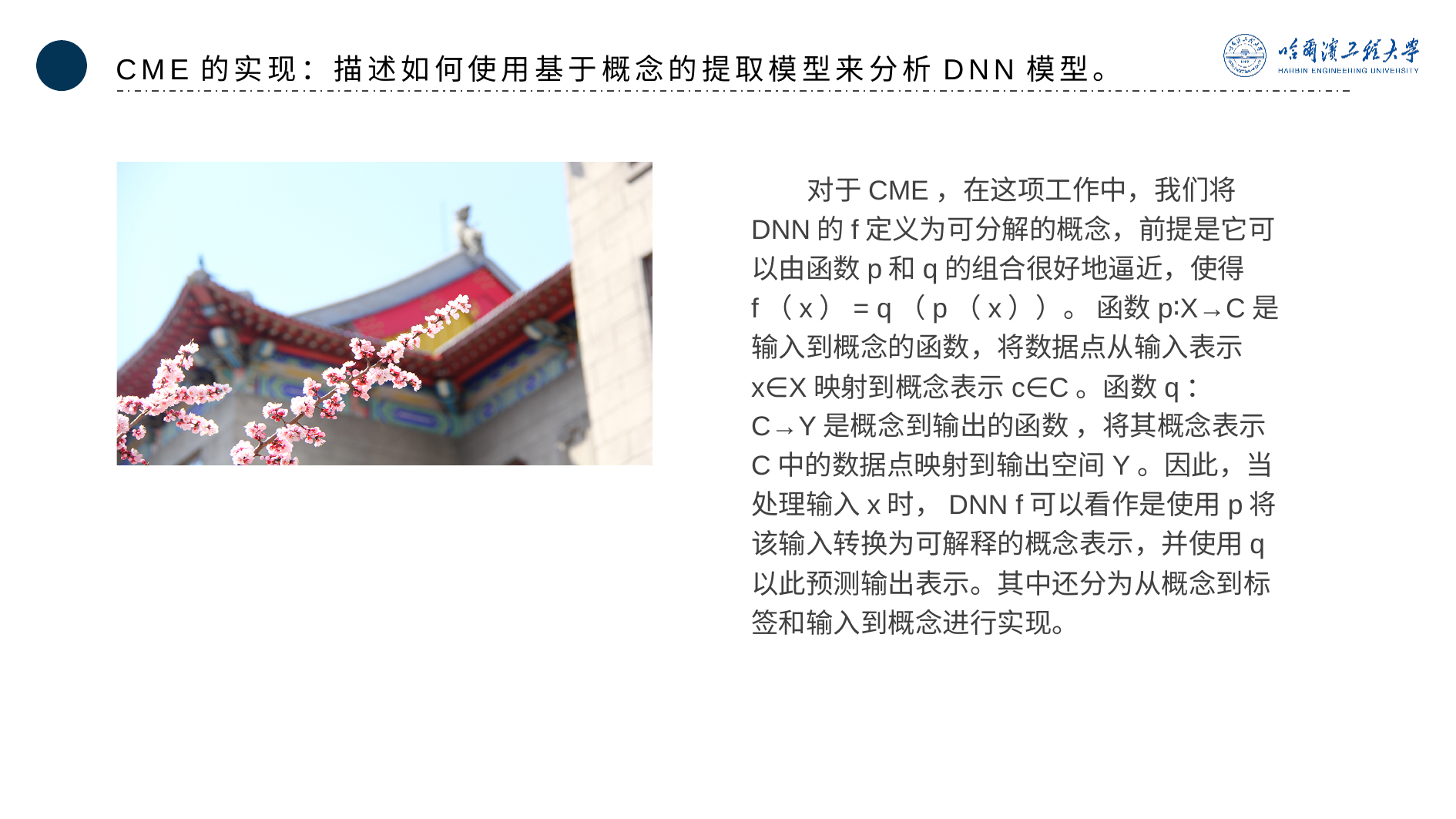

CME的实现：描述如何使用基于概念的提取模型来分析DNN模型。

        对于CME，在这项工作中，我们将DNN的f定义为可分解的概念，前提是它可以由函数p和q的组合很好地逼近，使得f（x）= q（p（x））。 函数p∶X→C是输入到概念的函数，将数据点从输入表示x∈X映射到概念表示c∈C。函数q：C→Y是概念到输出的函数 ，将其概念表示C中的数据点映射到输出空间Y。因此，当处理输入x时，DNN f可以看作是使用p将该输入转换为可解释的概念表示，并使用q以此预测输出表示。其中还分为从概念到标签和输入到概念进行实现。